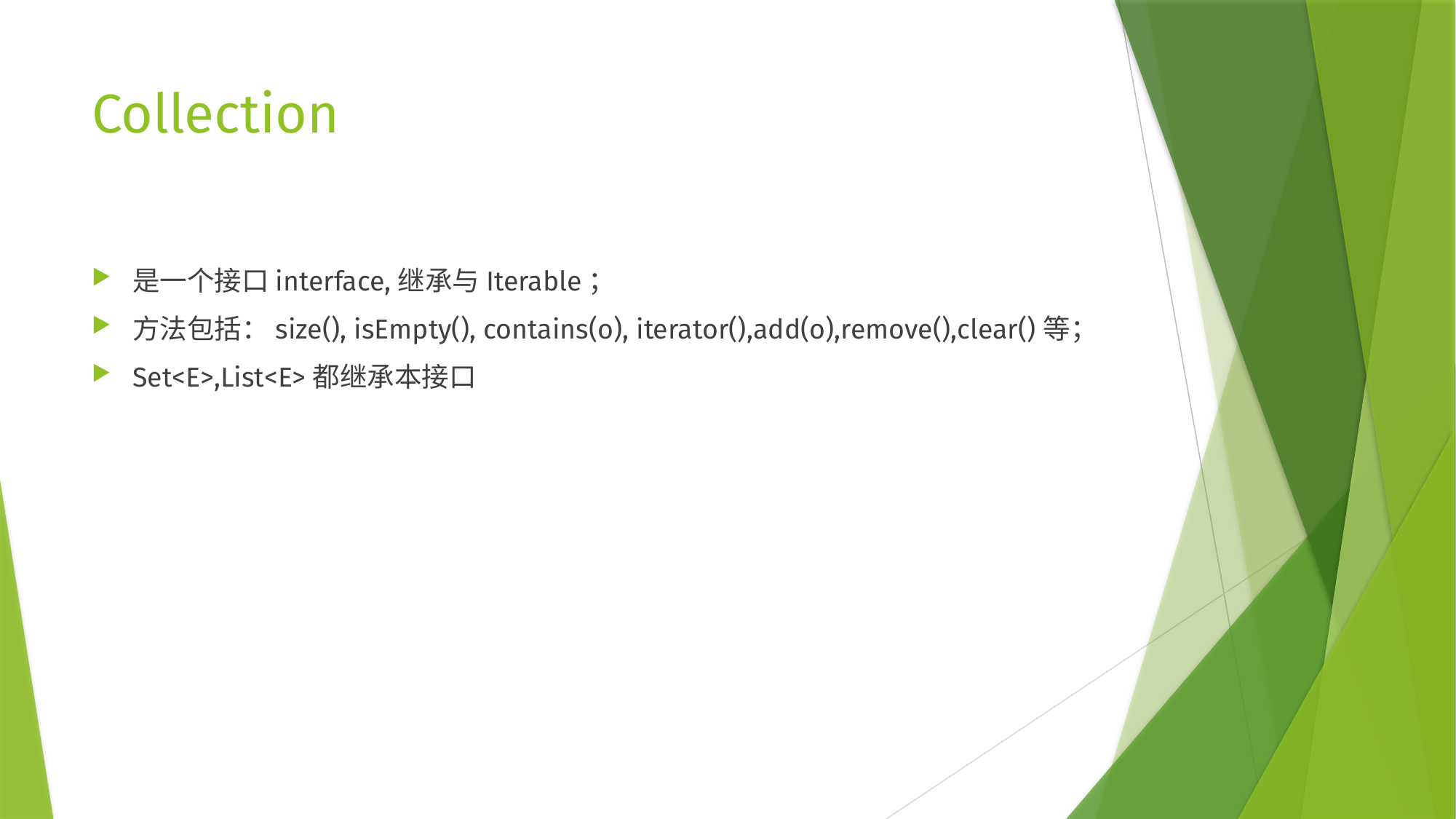

# Collection
是一个接口interface,继承与Iterable；
方法包括：size(), isEmpty(), contains(o), iterator(),add(o),remove(),clear()等；
Set<E>,List<E>都继承本接口